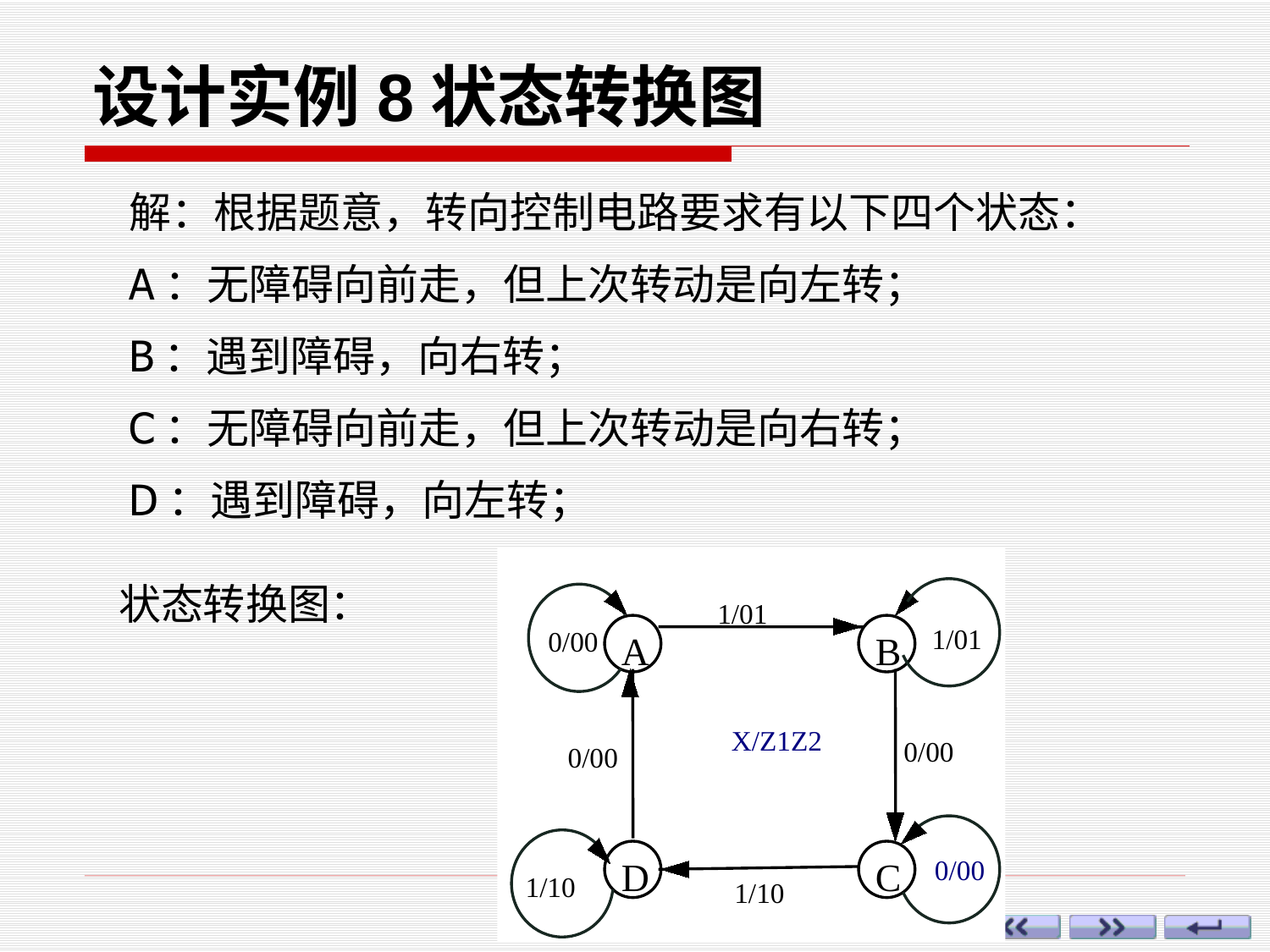

# 设计实例8状态转换图
解：根据题意，转向控制电路要求有以下四个状态：
A：无障碍向前走，但上次转动是向左转；
B：遇到障碍，向右转；
C：无障碍向前走，但上次转动是向右转；
D：遇到障碍，向左转；

1/01

1/01
0/00
A

B

X/Z1Z2
0/00
0/00

D
C
0/00

1/10
1/10
状态转换图：